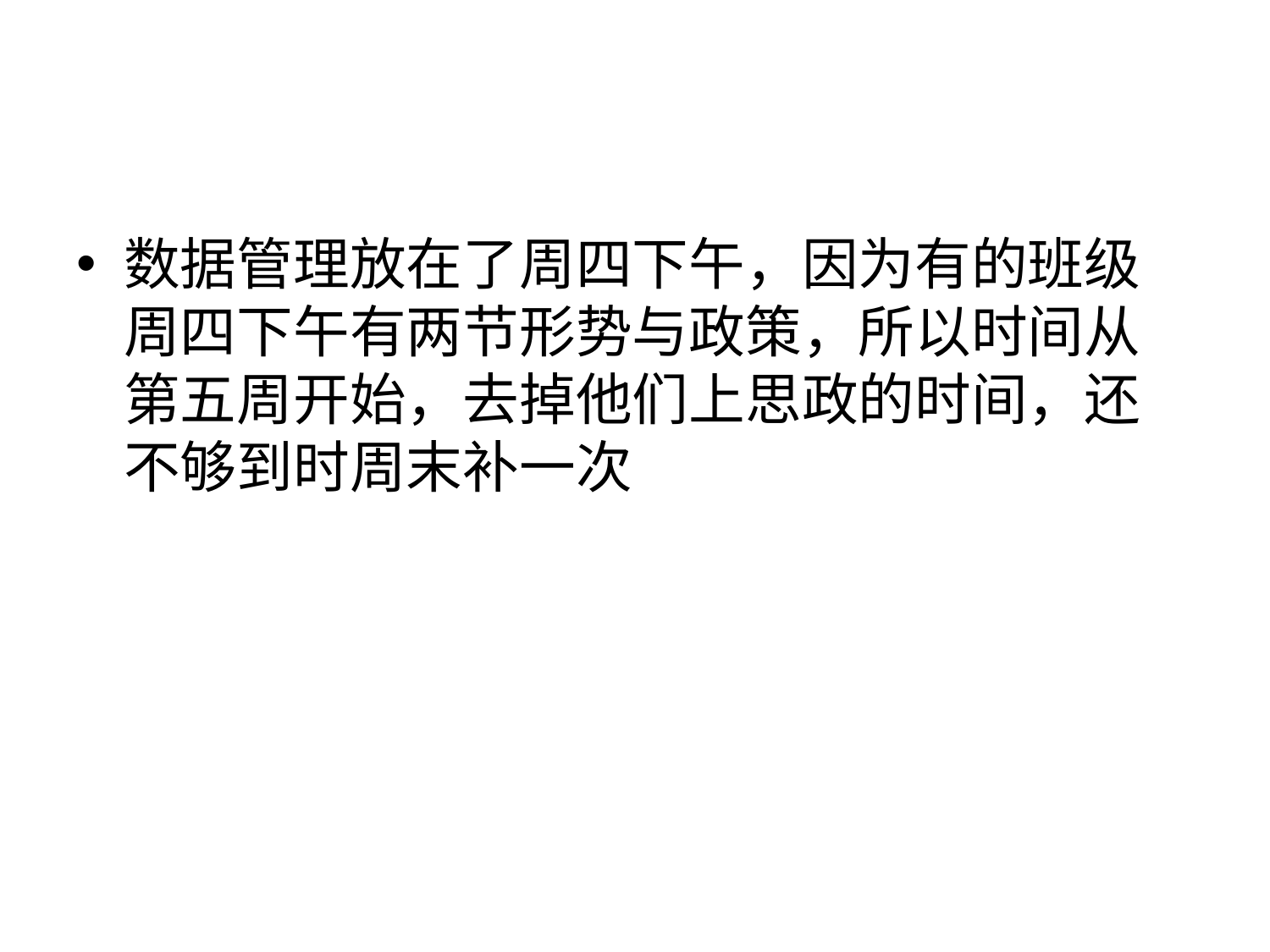

#
数据管理放在了周四下午，因为有的班级周四下午有两节形势与政策，所以时间从第五周开始，去掉他们上思政的时间，还不够到时周末补一次